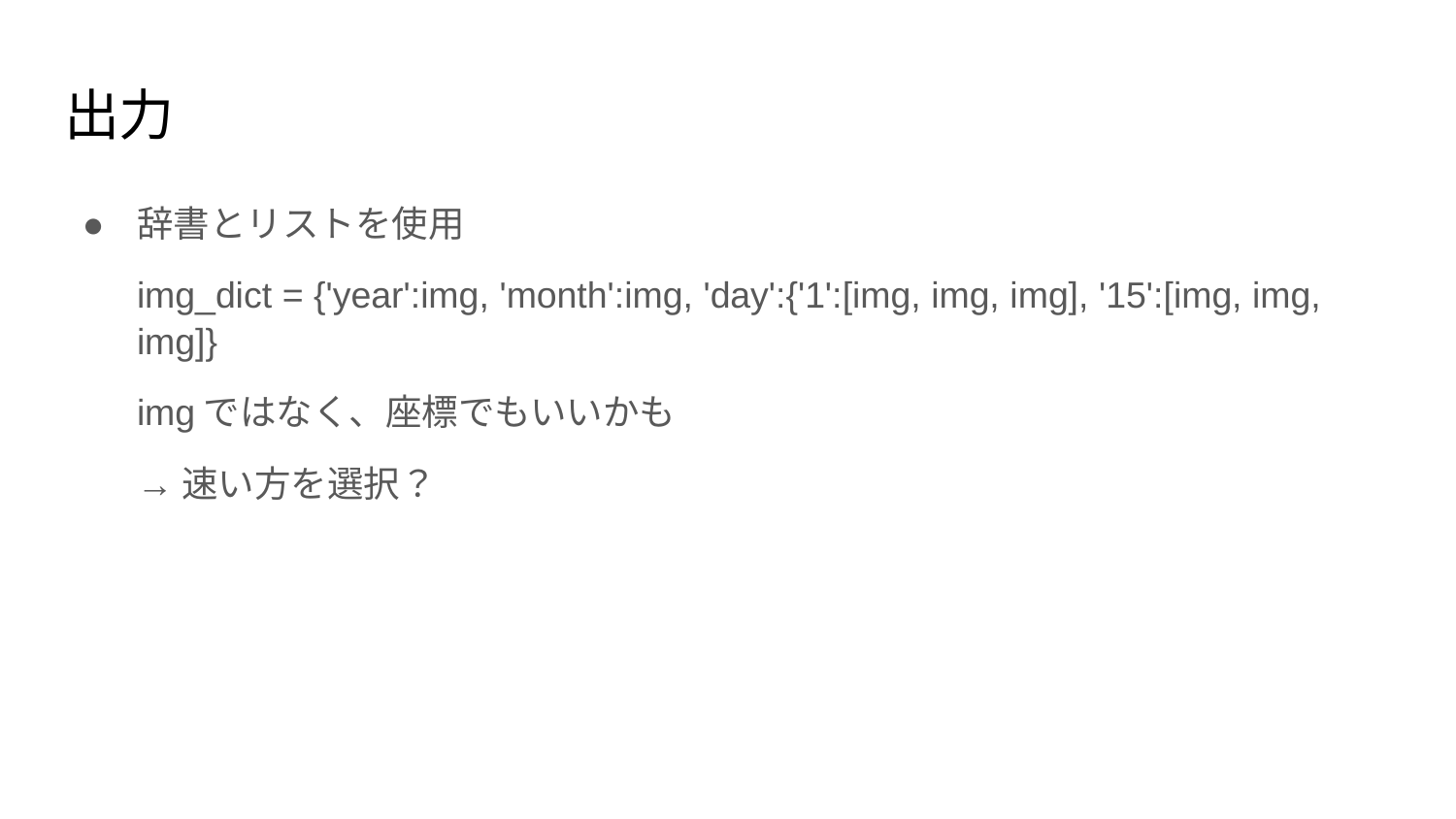

# 出力
辞書とリストを使用
img_dict = {'year':img, 'month':img, 'day':{'1':[img, img, img], '15':[img, img, img]}
imgではなく、座標でもいいかも
→速い方を選択？